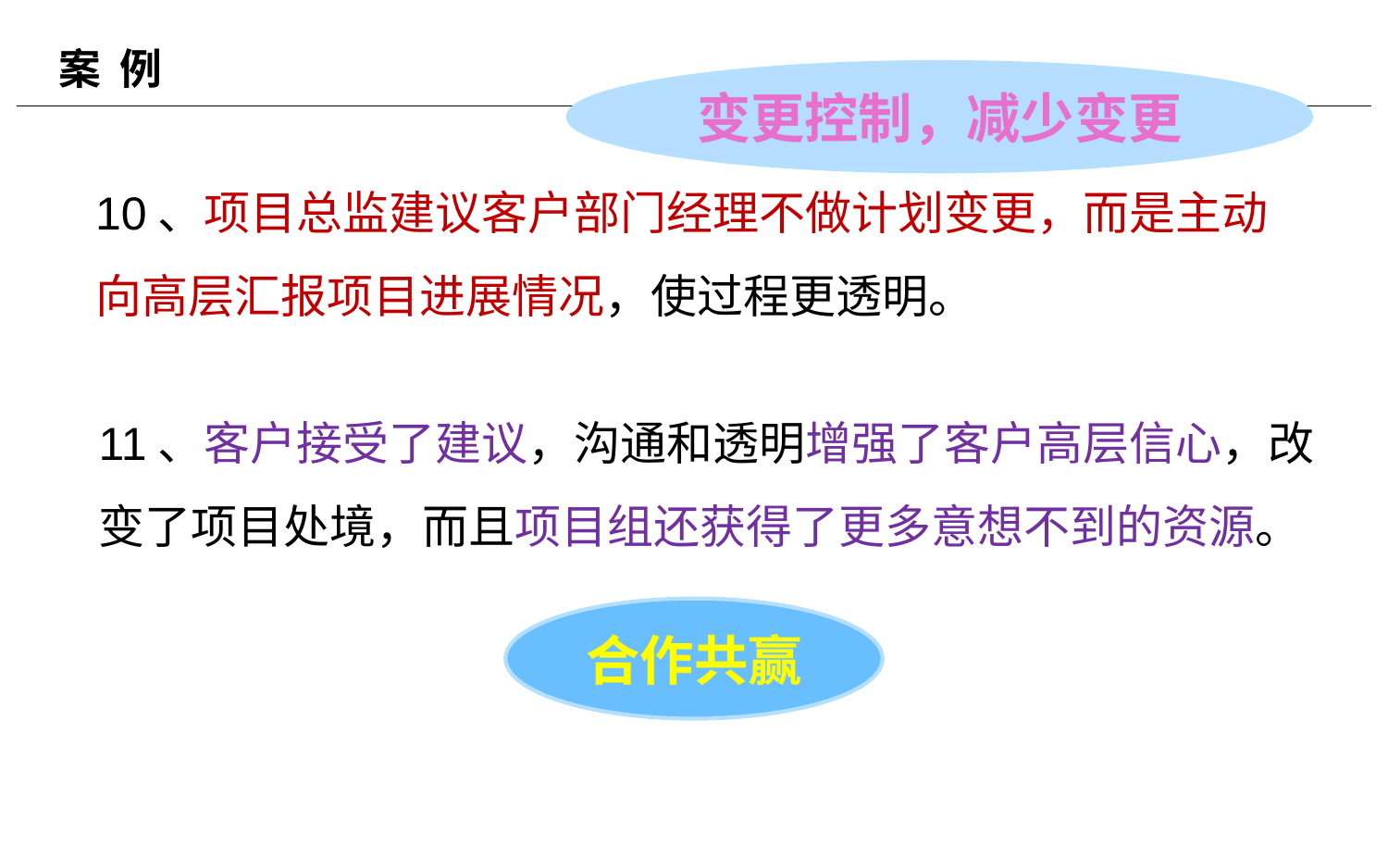

# 案  例
变更控制，减少变更
10、项目总监建议客户部门经理不做计划变更，而是主动向高层汇报项目进展情况，使过程更透明。
11、客户接受了建议，沟通和透明增强了客户高层信心，改变了项目处境，而且项目组还获得了更多意想不到的资源。
合作共赢